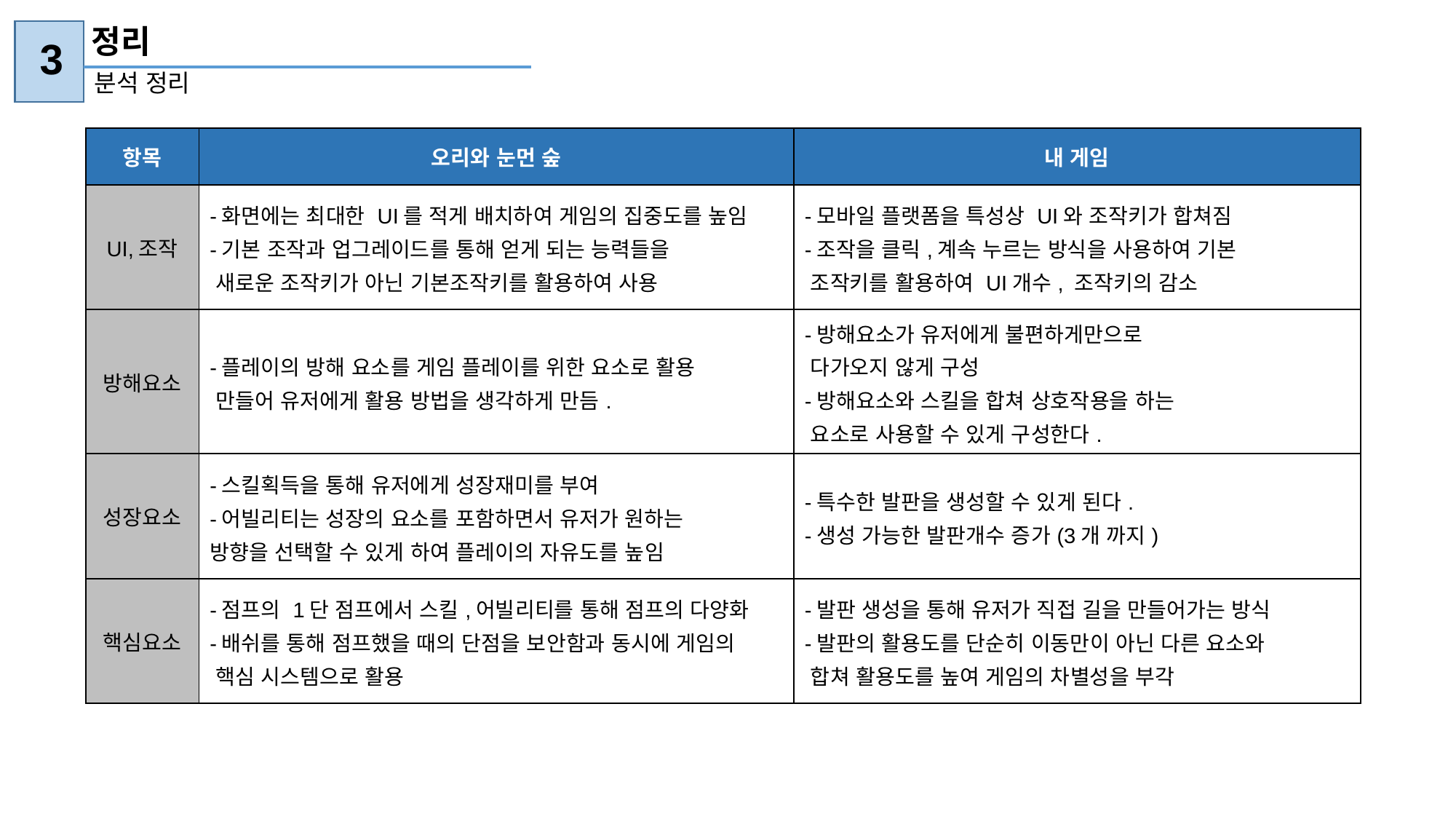

# 3
정리
분석 정리
| 항목 | 오리와 눈먼 숲 | 내 게임 |
| --- | --- | --- |
| UI,조작 | -화면에는 최대한 UI를 적게 배치하여 게임의 집중도를 높임 -기본 조작과 업그레이드를 통해 얻게 되는 능력들을 새로운 조작키가 아닌 기본조작키를 활용하여 사용 | -모바일 플랫폼을 특성상 UI와 조작키가 합쳐짐 -조작을 클릭,계속 누르는 방식을 사용하여 기본 조작키를 활용하여 UI개수, 조작키의 감소 |
| 방해요소 | -플레이의 방해 요소를 게임 플레이를 위한 요소로 활용 만들어 유저에게 활용 방법을 생각하게 만듬. | -방해요소가 유저에게 불편하게만으로 다가오지 않게 구성 -방해요소와 스킬을 합쳐 상호작용을 하는 요소로 사용할 수 있게 구성한다. |
| 성장요소 | -스킬획득을 통해 유저에게 성장재미를 부여 -어빌리티는 성장의 요소를 포함하면서 유저가 원하는 방향을 선택할 수 있게 하여 플레이의 자유도를 높임 | -특수한 발판을 생성할 수 있게 된다. -생성 가능한 발판개수 증가(3개 까지) |
| 핵심요소 | -점프의 1단 점프에서 스킬,어빌리티를 통해 점프의 다양화 -배쉬를 통해 점프했을 때의 단점을 보안함과 동시에 게임의 핵심 시스템으로 활용 | -발판 생성을 통해 유저가 직접 길을 만들어가는 방식 -발판의 활용도를 단순히 이동만이 아닌 다른 요소와 합쳐 활용도를 높여 게임의 차별성을 부각 |